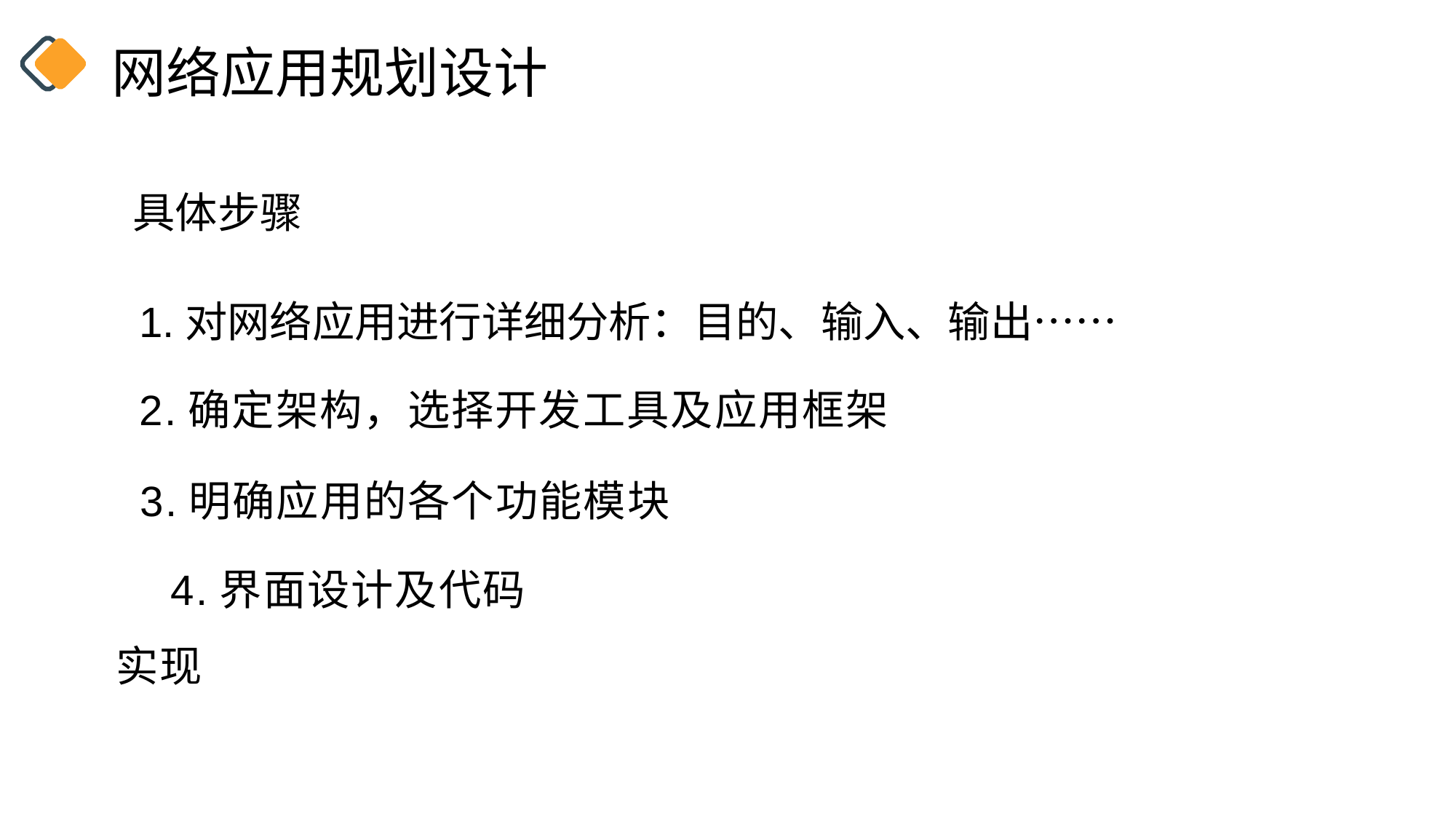

网络应用规划设计

具体步骤
1.对网络应用进行详细分析：目的、输入、输出……
2.确定架构，选择开发工具及应用框架
3.明确应用的各个功能模块
4.界面设计及代码实现